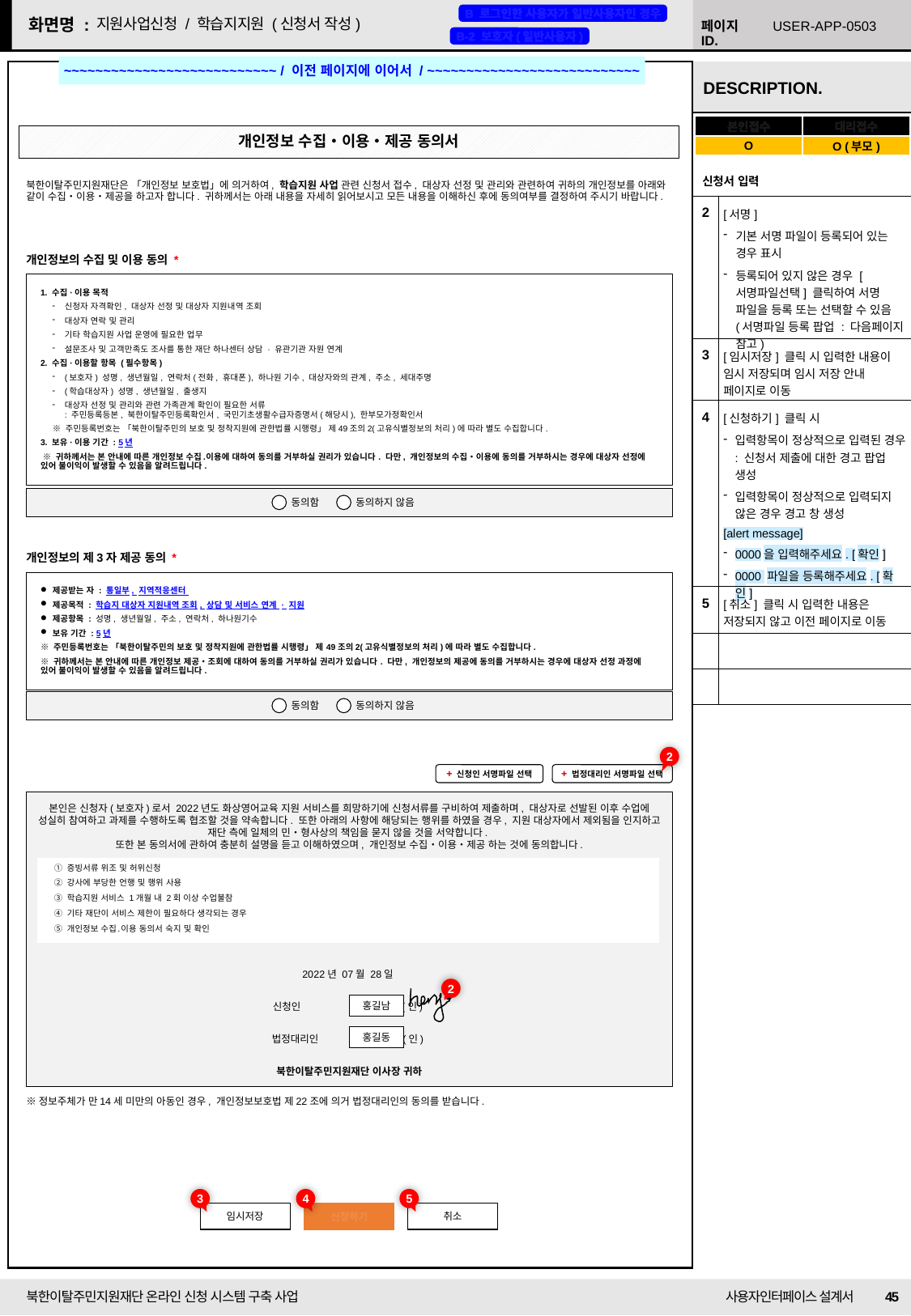

B 로그인한 사용자가 일반사용자인 경우
B-2 보호자(일반사용자)

지원사업신청 / 학습지지원 (신청서 작성)
USER-APP-0503
~~~~~~~~~~~~~~~~~~~~~~~~~~~ / 이전 페이지에 이어서 / ~~~~~~~~~~~~~~~~~~~~~~~~~~~
| 본인접수 | 대리접수 |
| --- | --- |
| O | O (부모) |
개인정보 수집‧이용‧제공 동의서
| 신청서 입력 |  |
| --- | --- |
| 2 | [서명] 기본 서명 파일이 등록되어 있는 경우 표시 등록되어 있지 않은 경우 [서명파일선택] 클릭하여 서명 파일을 등록 또는 선택할 수 있음 (서명파일 등록 팝업 : 다음페이지 참고) |
| 3 | [임시저장] 클릭 시 입력한 내용이 임시 저장되며 임시 저장 안내 페이지로 이동 |
| 4 | [신청하기] 클릭 시 입력항목이 정상적으로 입력된 경우 : 신청서 제출에 대한 경고 팝업 생성 입력항목이 정상적으로 입력되지 않은 경우 경고 창 생성 [alert message] 0000을 입력해주세요. [확인] 0000 파일을 등록해주세요. [확인] |
| 5 | [취소] 클릭 시 입력한 내용은 저장되지 않고 이전 페이지로 이동 |
|  |  |
|  |  |
북한이탈주민지원재단은 「개인정보 보호법」에 의거하여, 학습지원 사업 관련 신청서 접수, 대상자 선정 및 관리와 관련하여 귀하의 개인정보를 아래와 같이 수집‧이용‧제공을 하고자 합니다. 귀하께서는 아래 내용을 자세히 읽어보시고 모든 내용을 이해하신 후에 동의여부를 결정하여 주시기 바랍니다.
개인정보의 수집 및 이용 동의 *
1. 수집·이용 목적
신청자 자격확인, 대상자 선정 및 대상자 지원내역 조회
대상자 연락 및 관리
기타 학습지원 사업 운영에 필요한 업무
설문조사 및 고객만족도 조사를 통한 재단 하나센터 상담 · 유관기관 자원 연계
2. 수집·이용할 항목 (필수항목)
(보호자) 성명, 생년월일, 연락처(전화, 휴대폰), 하나원 기수, 대상자와의 관계, 주소, 세대주명
(학습대상자) 성명, 생년월일, 출생지
대상자 선정 및 관리와 관련 가족관계 확인이 필요한 서류
: 주민등록등본, 북한이탈주민등록확인서, 국민기초생활수급자증명서(해당시), 한부모가정확인서
※ 주민등록번호는 「북한이탈주민의 보호 및 정착지원에 관한법률 시행령」 제49조의2(고유식별정보의 처리)에 따라 별도 수집합니다.
3. 보유·이용 기간 : 5년
 ※ 귀하께서는 본 안내에 따른 개인정보 수집․이용에 대하여 동의를 거부하실 권리가 있습니다. 다만, 개인정보의 수집‧이용에 동의를 거부하시는 경우에 대상자 선정에 있어 불이익이 발생할 수 있음을 알려드립니다.

동의함

동의하지 않음

개인정보의 제3자 제공 동의 *
제공받는 자 : 통일부, 지역적응센터
제공목적 : 학습지 대상자 지원내역 조회, 상담 및 서비스 연계 · 지원
제공항목 : 성명, 생년월일, 주소, 연락처, 하나원기수
보유 기간 : 5년
※ 주민등록번호는 「북한이탈주민의 보호 및 정착지원에 관한법률 시행령」 제49조의2(고유식별정보의 처리)에 따라 별도 수집합니다.
※ 귀하께서는 본 안내에 따른 개인정보 제공‧조회에 대하여 동의를 거부하실 권리가 있습니다. 다만, 개인정보의 제공에 동의를 거부하시는 경우에 대상자 선정 과정에 있어 불이익이 발생할 수 있음을 알려드립니다.

동의함

동의하지 않음

2
+ 신청인 서명파일 선택
+ 법정대리인 서명파일 선택
본인은 신청자(보호자)로서 2022년도 화상영어교육 지원 서비스를 희망하기에 신청서류를 구비하여 제출하며, 대상자로 선발된 이후 수업에 성실히 참여하고 과제를 수행하도록 협조할 것을 약속합니다. 또한 아래의 사항에 해당되는 행위를 하였을 경우, 지원 대상자에서 제외됨을 인지하고 재단 측에 일체의 민‧형사상의 책임을 묻지 않을 것을 서약합니다.
또한 본 동의서에 관하여 충분히 설명을 듣고 이해하였으며, 개인정보 수집‧이용‧제공 하는 것에 동의합니다.

2022년 07월 28일
신청인                   홍길동      (인)
법정대리인             홍길남      (인)
북한이탈주민지원재단 이사장 귀하
 ① 증빙서류 위조 및 허위신청
 ② 강사에 부당한 언행 및 행위 사용
 ③ 학습지원 서비스 1개월 내 2회 이상 수업불참
 ④ 기타 재단이 서비스 제한이 필요하다 생각되는 경우
 ⑤ 개인정보 수집․이용 동의서 숙지 및 확인
2

홍길남
홍길동
※정보주체가 만14세 미만의 아동인 경우, 개인정보보호법 제22조에 의거 법정대리인의 동의를 받습니다.
3
4
5
임시저장
신청하기
취소
45